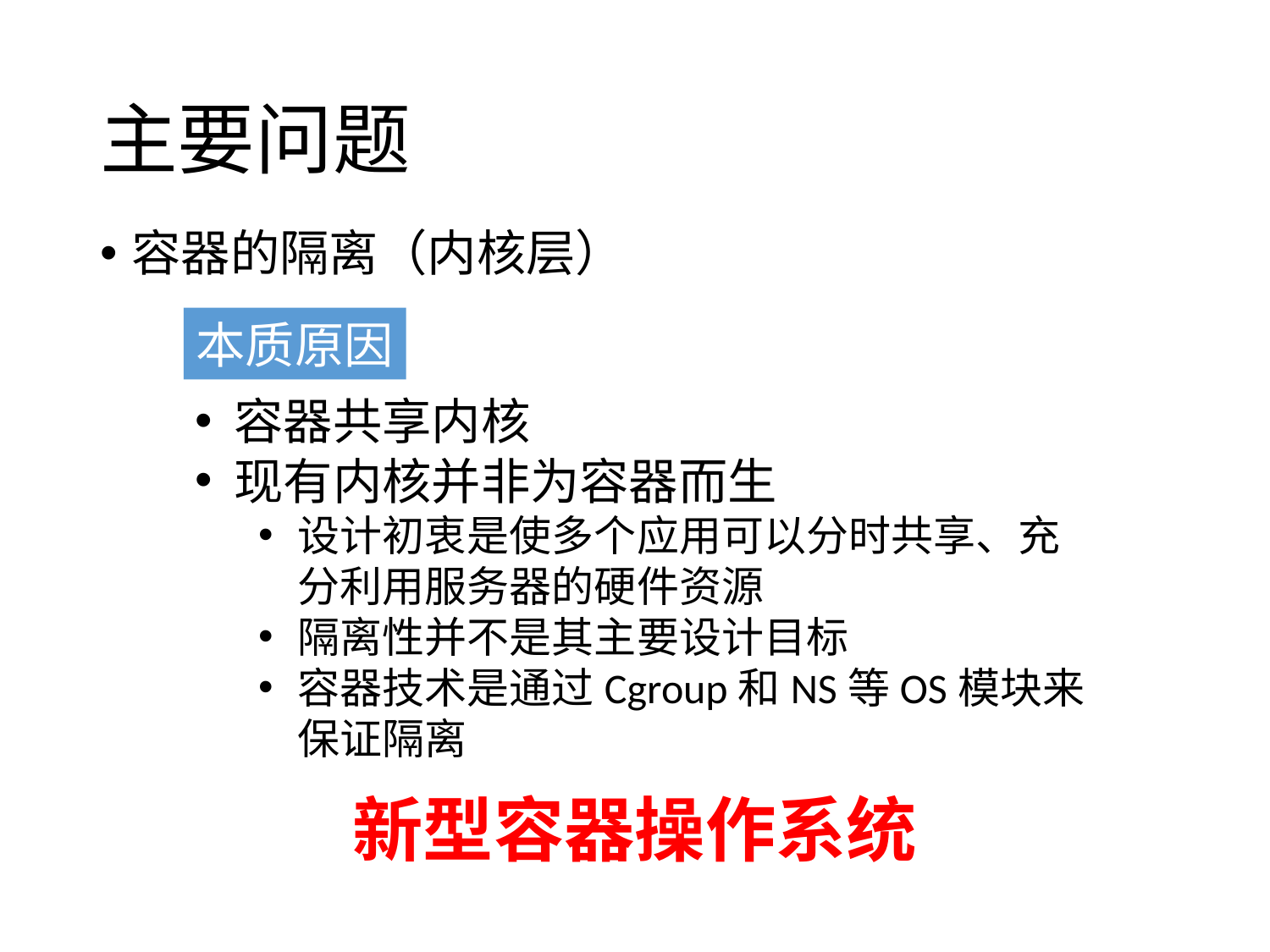

# 主要问题
容器的隔离（内核层）
本质原因
容器共享内核
现有内核并非为容器而生
设计初衷是使多个应用可以分时共享、充分利用服务器的硬件资源
隔离性并不是其主要设计目标
容器技术是通过Cgroup和NS等OS模块来保证隔离
新型容器操作系统